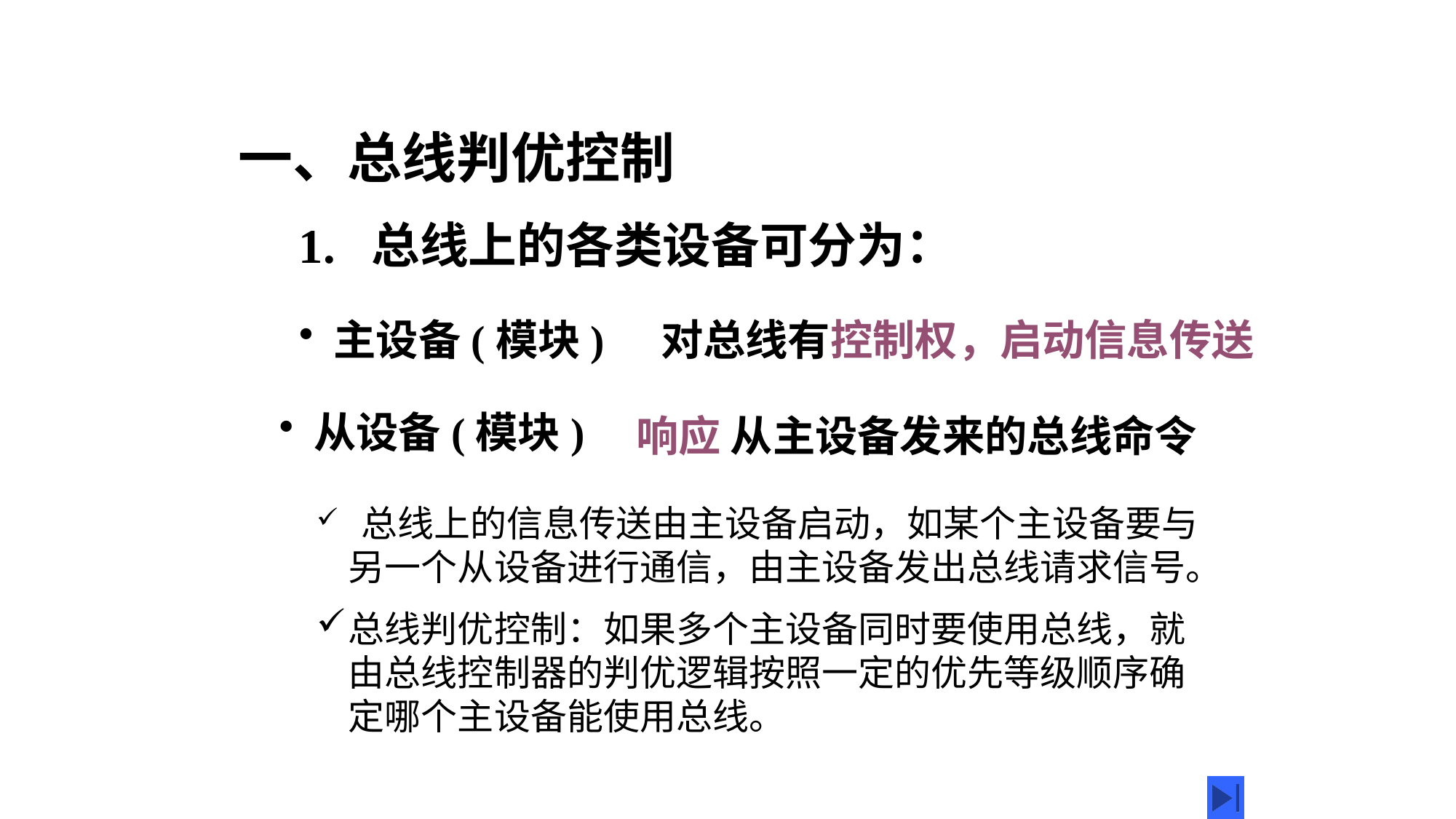

一、总线判优控制
1.  总线上的各类设备可分为：
 主设备(模块)
对总线有控制权，启动信息传送
 从设备(模块)
响应 从主设备发来的总线命令
 总线上的信息传送由主设备启动，如某个主设备要与另一个从设备进行通信，由主设备发出总线请求信号。
总线判优控制：如果多个主设备同时要使用总线，就由总线控制器的判优逻辑按照一定的优先等级顺序确定哪个主设备能使用总线。